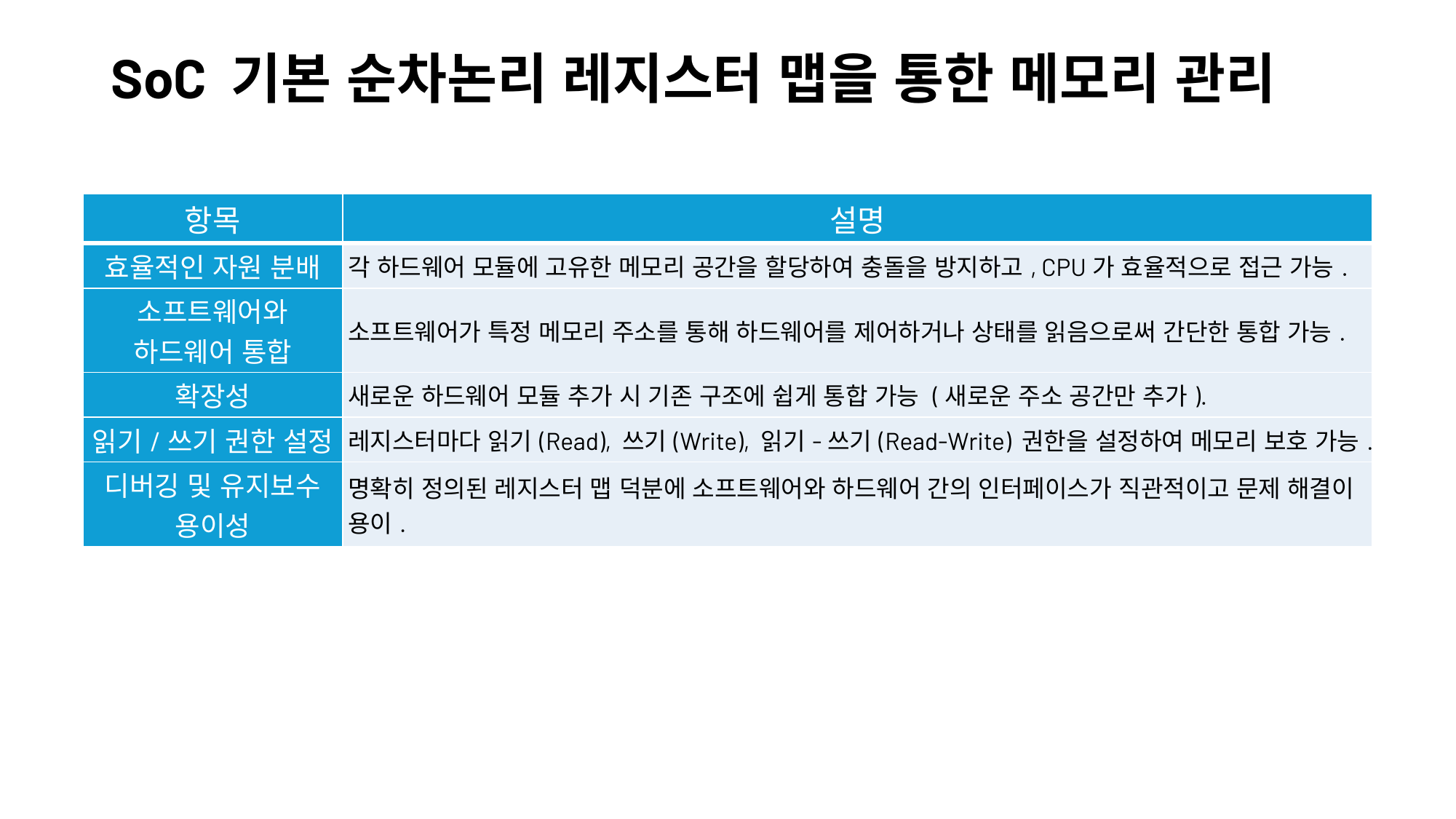

# SoC 기본 순차논리 레지스터 맵을 통한 메모리 관리

| 항목 | 설명 |
| --- | --- |
| 효율적인 자원 분배 | 각 하드웨어 모듈에 고유한 메모리 공간을 할당하여 충돌을 방지하고, CPU가 효율적으로 접근 가능. |
| 소프트웨어와 하드웨어 통합 | 소프트웨어가 특정 메모리 주소를 통해 하드웨어를 제어하거나 상태를 읽음으로써 간단한 통합 가능. |
| 확장성 | 새로운 하드웨어 모듈 추가 시 기존 구조에 쉽게 통합 가능 (새로운 주소 공간만 추가). |
| 읽기/쓰기 권한 설정 | 레지스터마다 읽기(Read), 쓰기(Write), 읽기-쓰기(Read-Write) 권한을 설정하여 메모리 보호 가능. |
| 디버깅 및 유지보수 용이성 | 명확히 정의된 레지스터 맵 덕분에 소프트웨어와 하드웨어 간의 인터페이스가 직관적이고 문제 해결이 용이. |